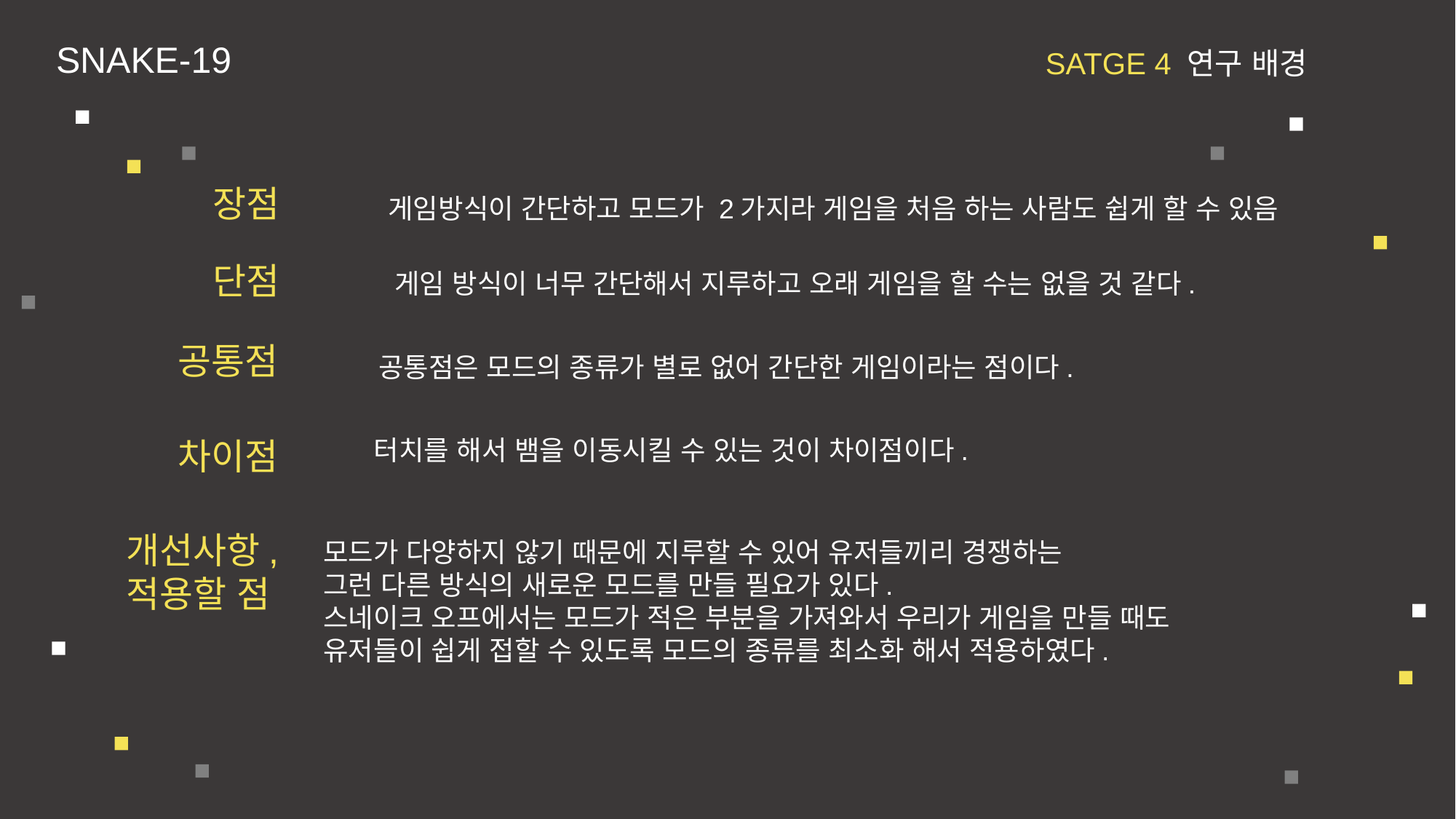

SNAKE-19
SATGE 4 연구 배경

장점
게임방식이 간단하고 모드가 2가지라 게임을 처음 하는 사람도 쉽게 할 수 있음

단점
게임 방식이 너무 간단해서 지루하고 오래 게임을 할 수는 없을 것 같다.

공통점
공통점은 모드의 종류가 별로 없어 간단한 게임이라는 점이다.
차이점
터치를 해서 뱀을 이동시킬 수 있는 것이 차이점이다.
개선사항,
적용할 점
모드가 다양하지 않기 때문에 지루할 수 있어 유저들끼리 경쟁하는
그런 다른 방식의 새로운 모드를 만들 필요가 있다.
스네이크 오프에서는 모드가 적은 부분을 가져와서 우리가 게임을 만들 때도
유저들이 쉽게 접할 수 있도록 모드의 종류를 최소화 해서 적용하였다.